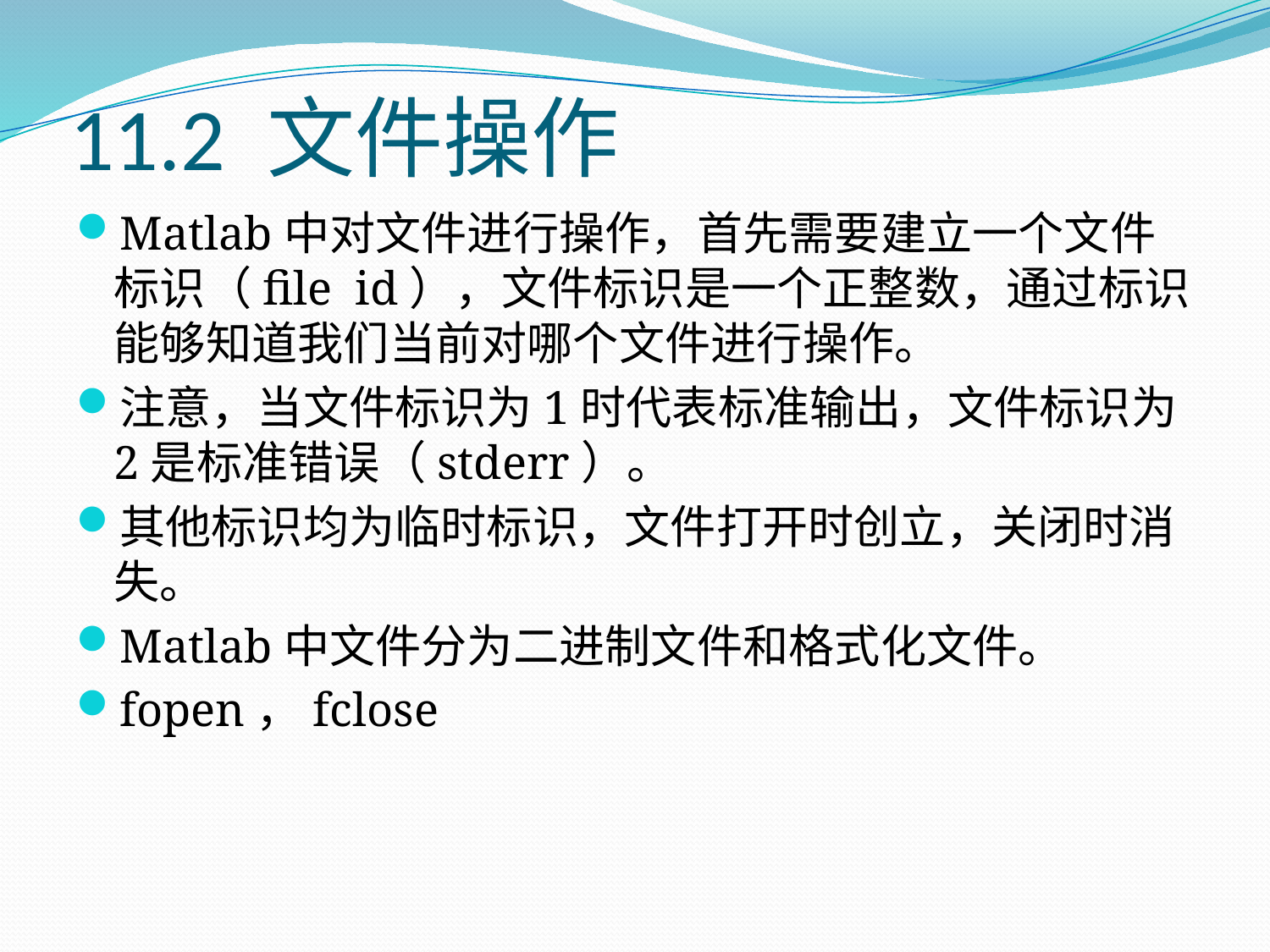

# 11.2 文件操作
Matlab中对文件进行操作，首先需要建立一个文件标识（file  id），文件标识是一个正整数，通过标识能够知道我们当前对哪个文件进行操作。
注意，当文件标识为1时代表标准输出，文件标识为2是标准错误（stderr）。
其他标识均为临时标识，文件打开时创立，关闭时消失。
Matlab中文件分为二进制文件和格式化文件。
fopen，fclose